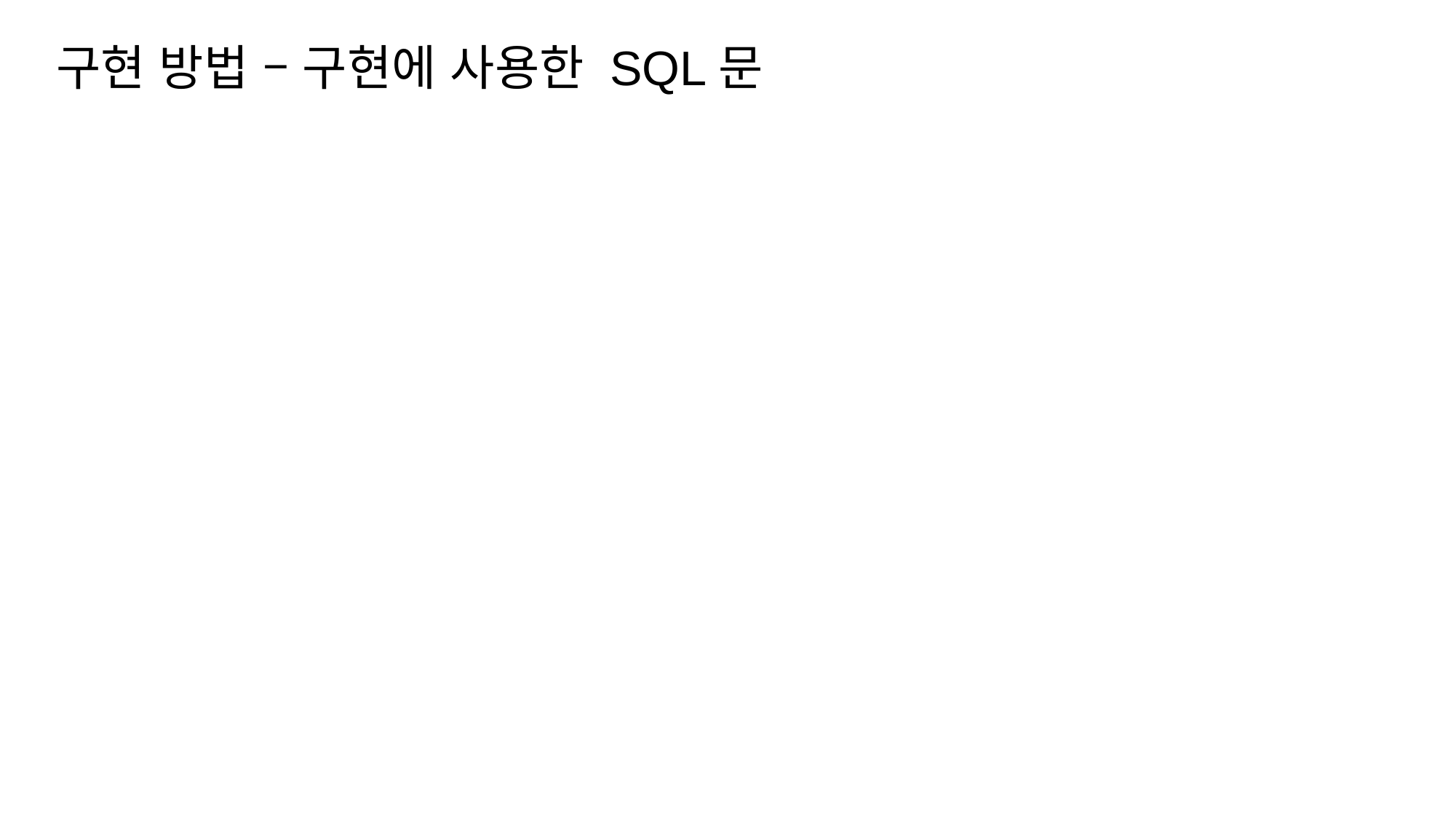

# 구현 방법 – 구현에 사용한 SQL문